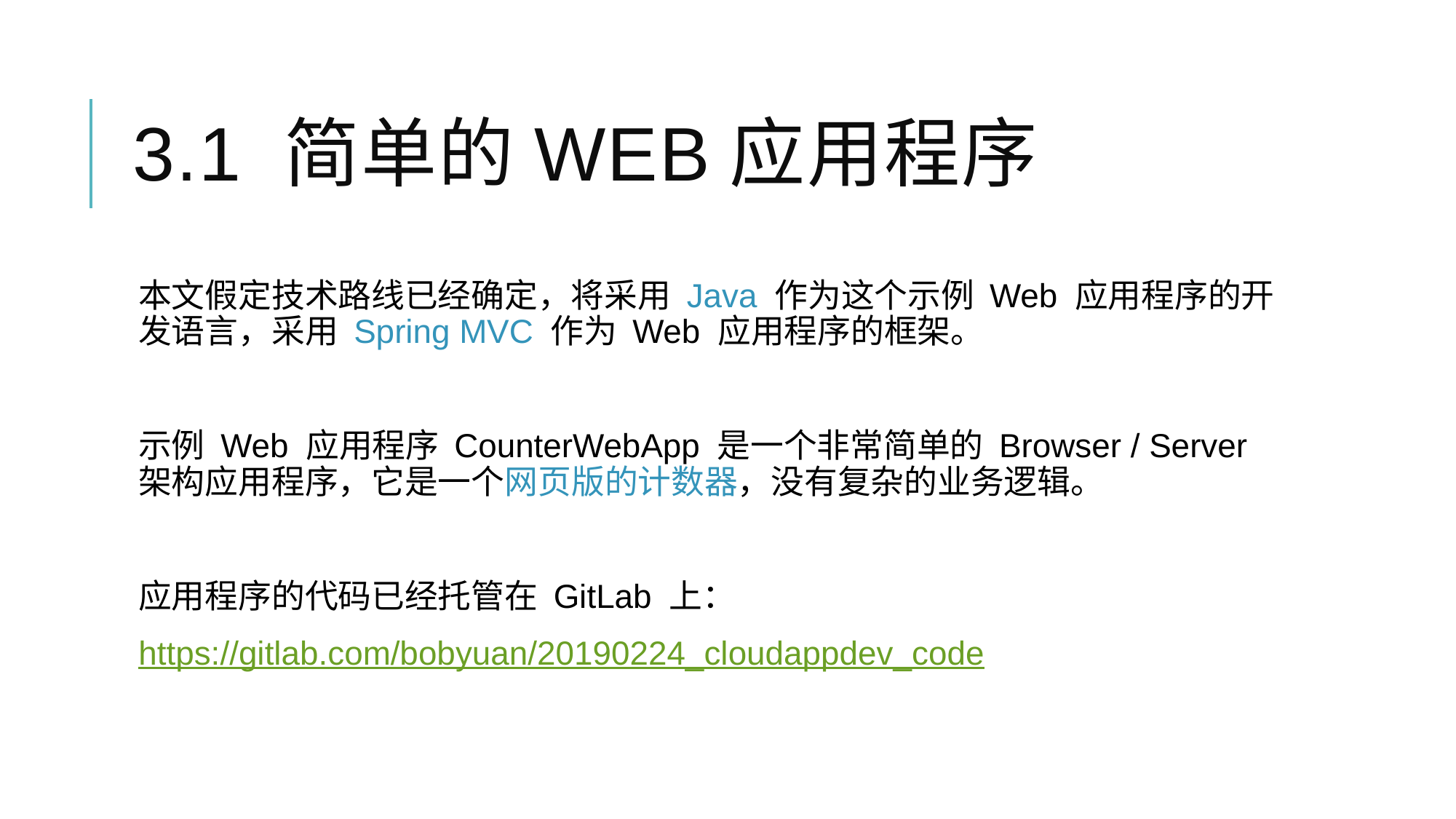

# 3.1 简单的Web应用程序
本文假定技术路线已经确定，将采用 Java 作为这个示例 Web 应用程序的开发语言，采用 Spring MVC 作为 Web 应用程序的框架。

示例 Web 应用程序 CounterWebApp 是一个非常简单的 Browser / Server 架构应用程序，它是一个网页版的计数器，没有复杂的业务逻辑。

应用程序的代码已经托管在 GitLab 上：
https://gitlab.com/bobyuan/20190224_cloudappdev_code